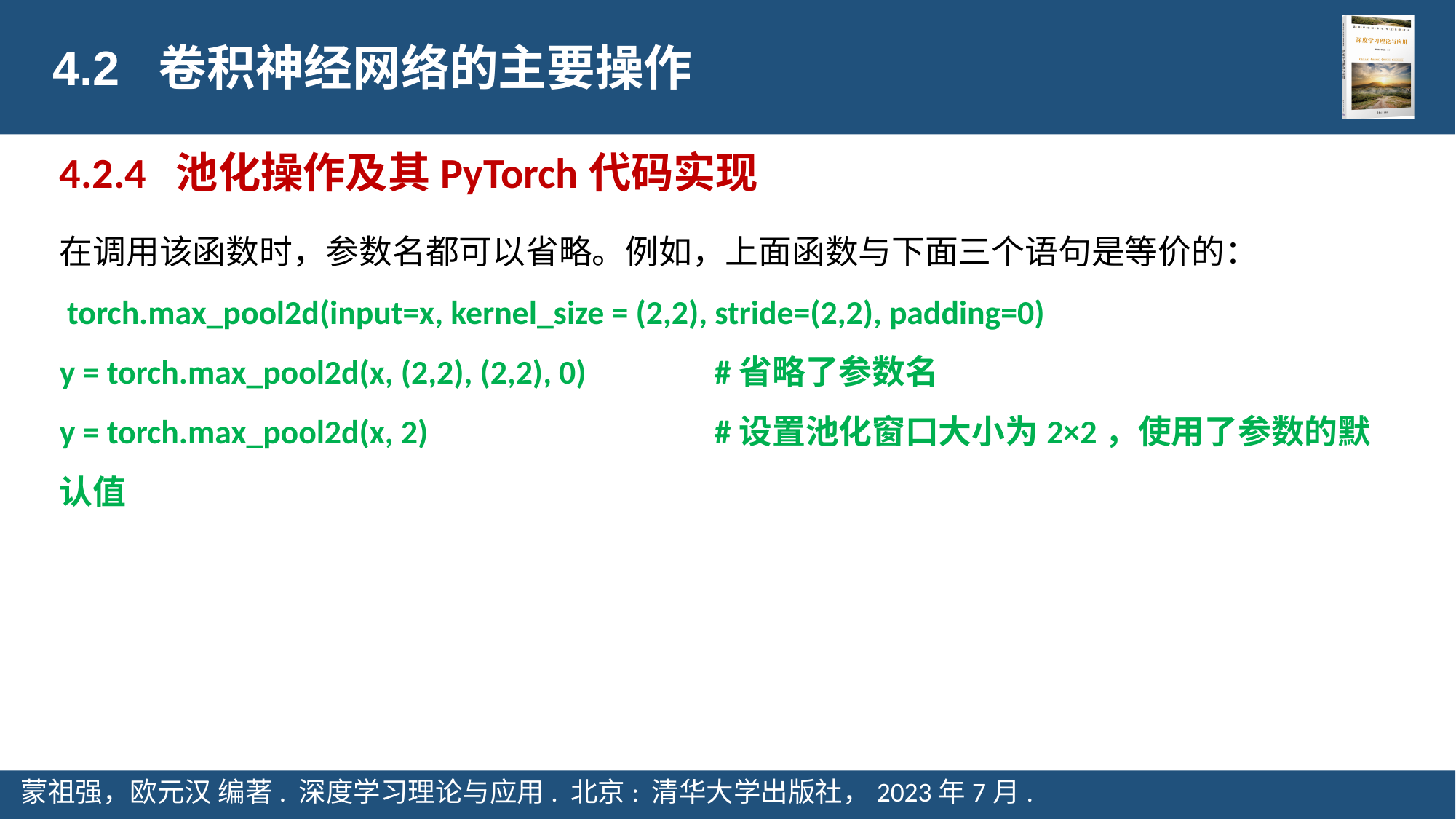

4.2  卷积神经网络的主要操作
4.2.4  池化操作及其PyTorch代码实现
在调用该函数时，参数名都可以省略。例如，上面函数与下面三个语句是等价的：
 torch.max_pool2d(input=x, kernel_size = (2,2), stride=(2,2), padding=0)
y = torch.max_pool2d(x, (2,2), (2,2), 0)		#省略了参数名
y = torch.max_pool2d(x, 2)			#设置池化窗口大小为2×2，使用了参数的默认值